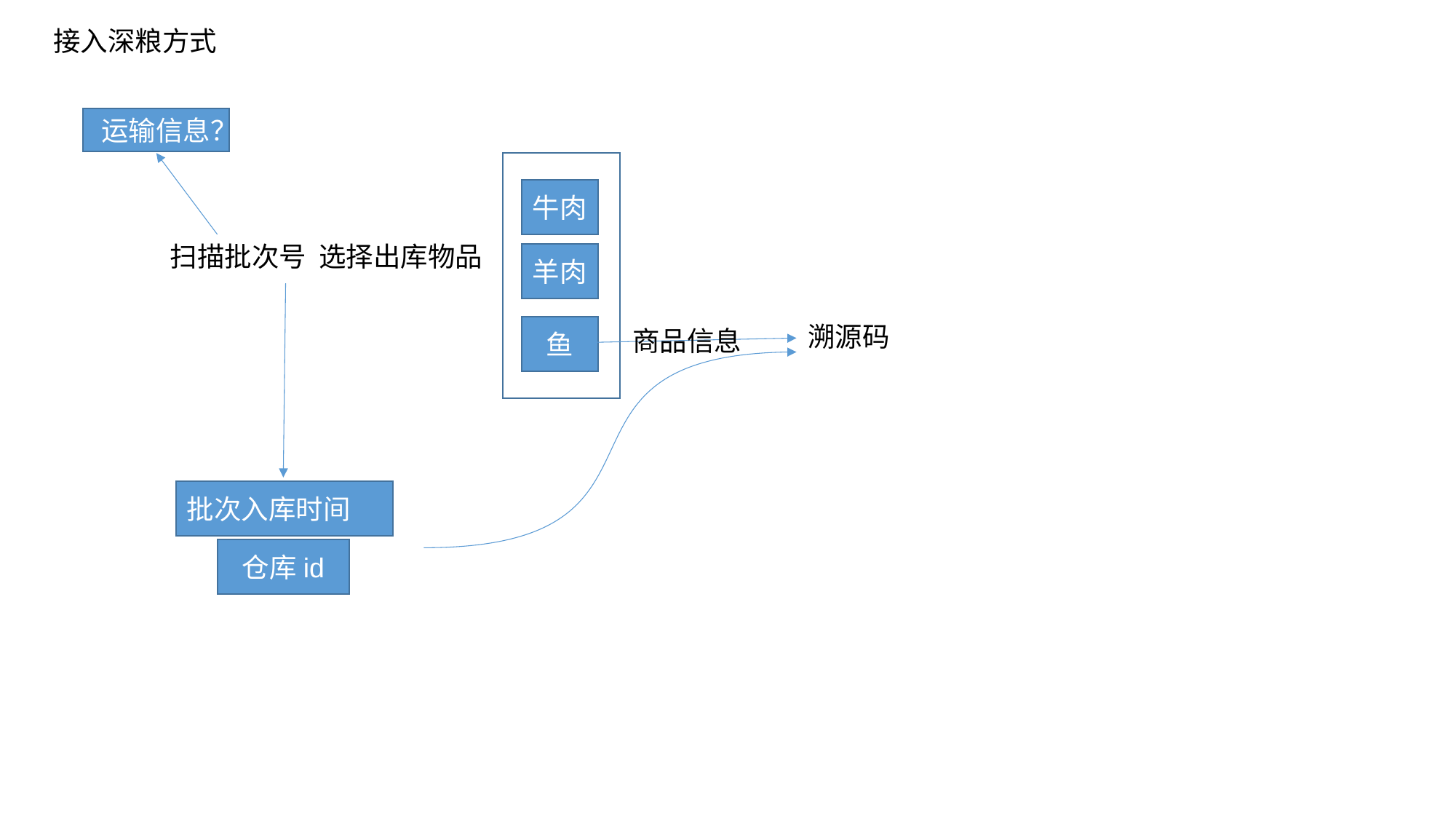

接入深粮方式
运输信息？

牛肉
扫描批次号  选择出库物品
羊肉
溯源码
鱼
商品信息
批次入库时间
仓库id